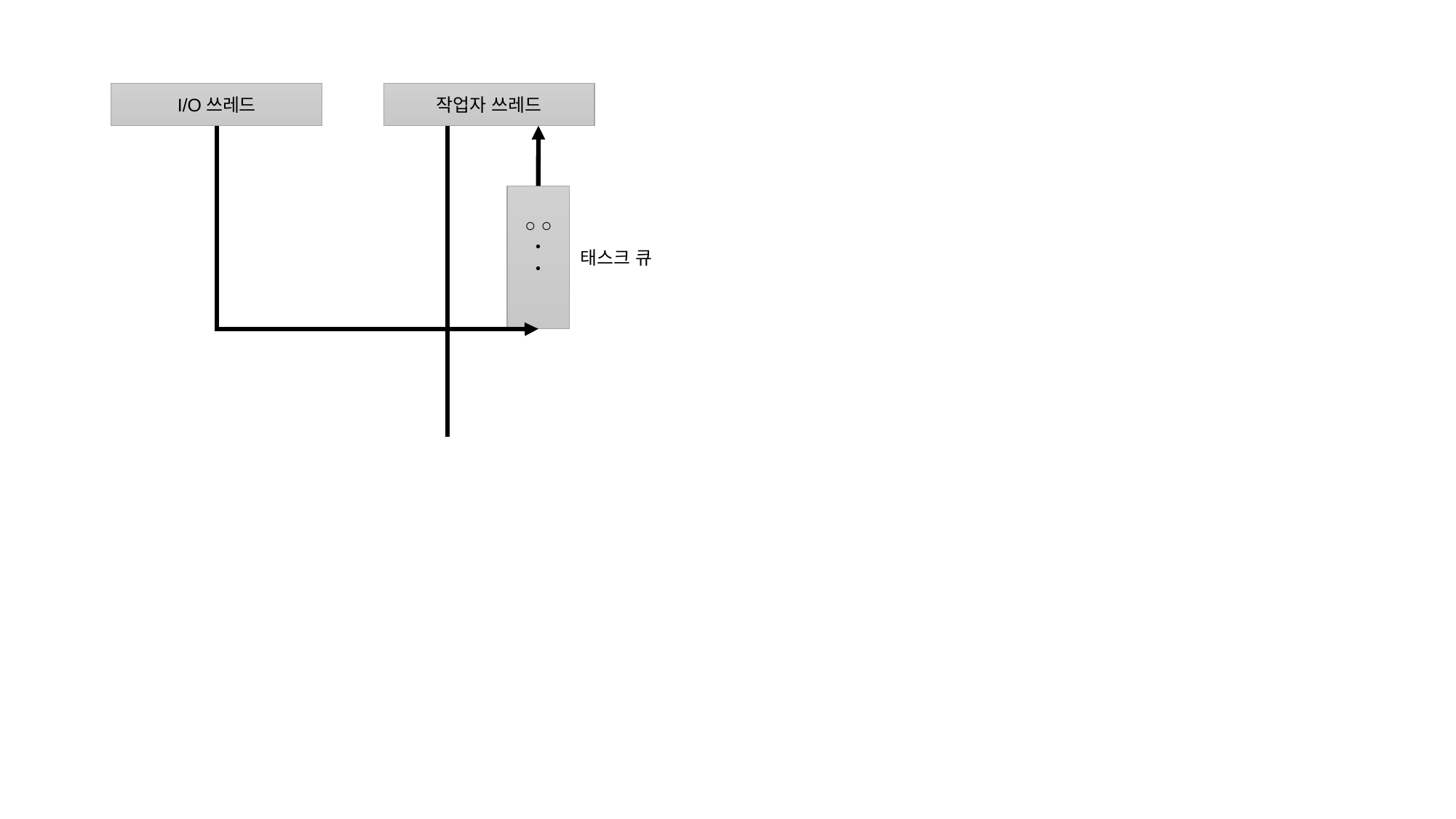

작업자 쓰레드
I/O쓰레드
○ ○
・
・

태스크 큐